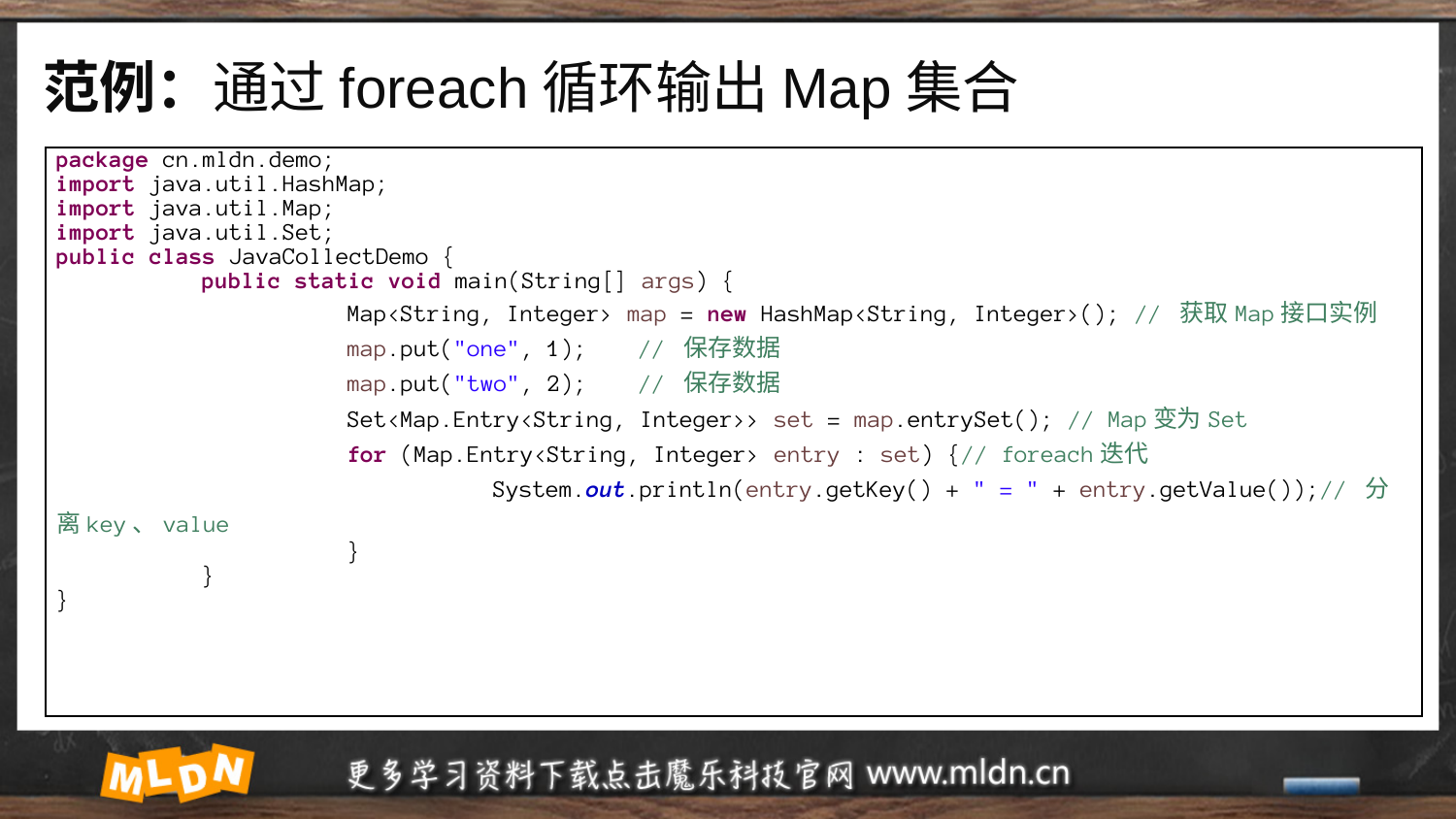

# 范例：通过foreach循环输出Map集合
| package cn.mldn.demo; import java.util.HashMap; import java.util.Map; import java.util.Set; public class JavaCollectDemo { public static void main(String[] args) { Map<String, Integer> map = new HashMap<String, Integer>(); // 获取Map接口实例 map.put("one", 1); // 保存数据 map.put("two", 2); // 保存数据 Set<Map.Entry<String, Integer>> set = map.entrySet(); // Map变为Set for (Map.Entry<String, Integer> entry : set) {// foreach迭代 System.out.println(entry.getKey() + " = " + entry.getValue());// 分离key、value } } } |
| --- |